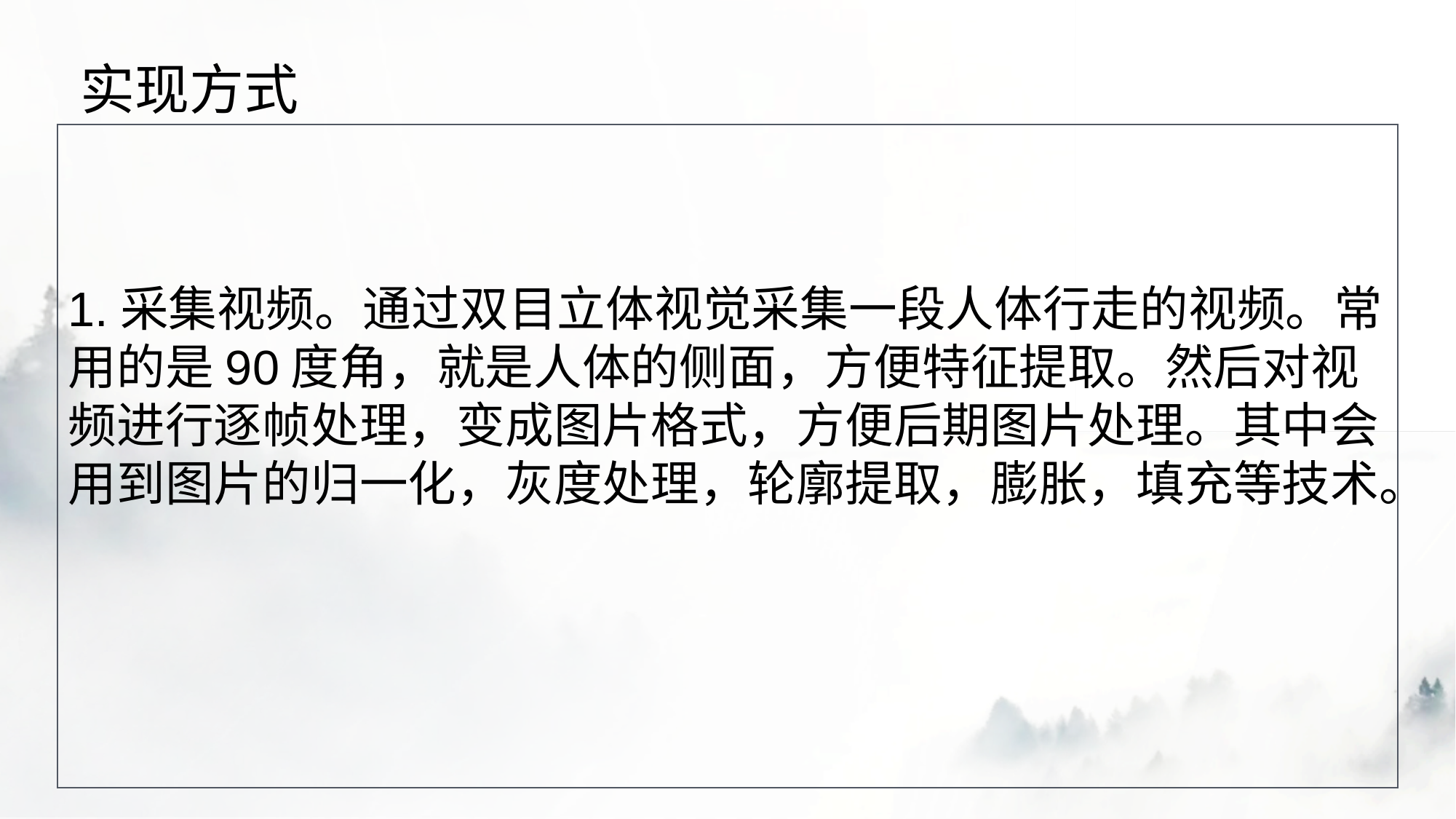

实现方式
1.采集视频。通过双目立体视觉采集一段人体行走的视频。常用的是90度角，就是人体的侧面，方便特征提取。然后对视频进行逐帧处理，变成图片格式，方便后期图片处理。其中会用到图片的归一化，灰度处理，轮廓提取，膨胀，填充等技术。